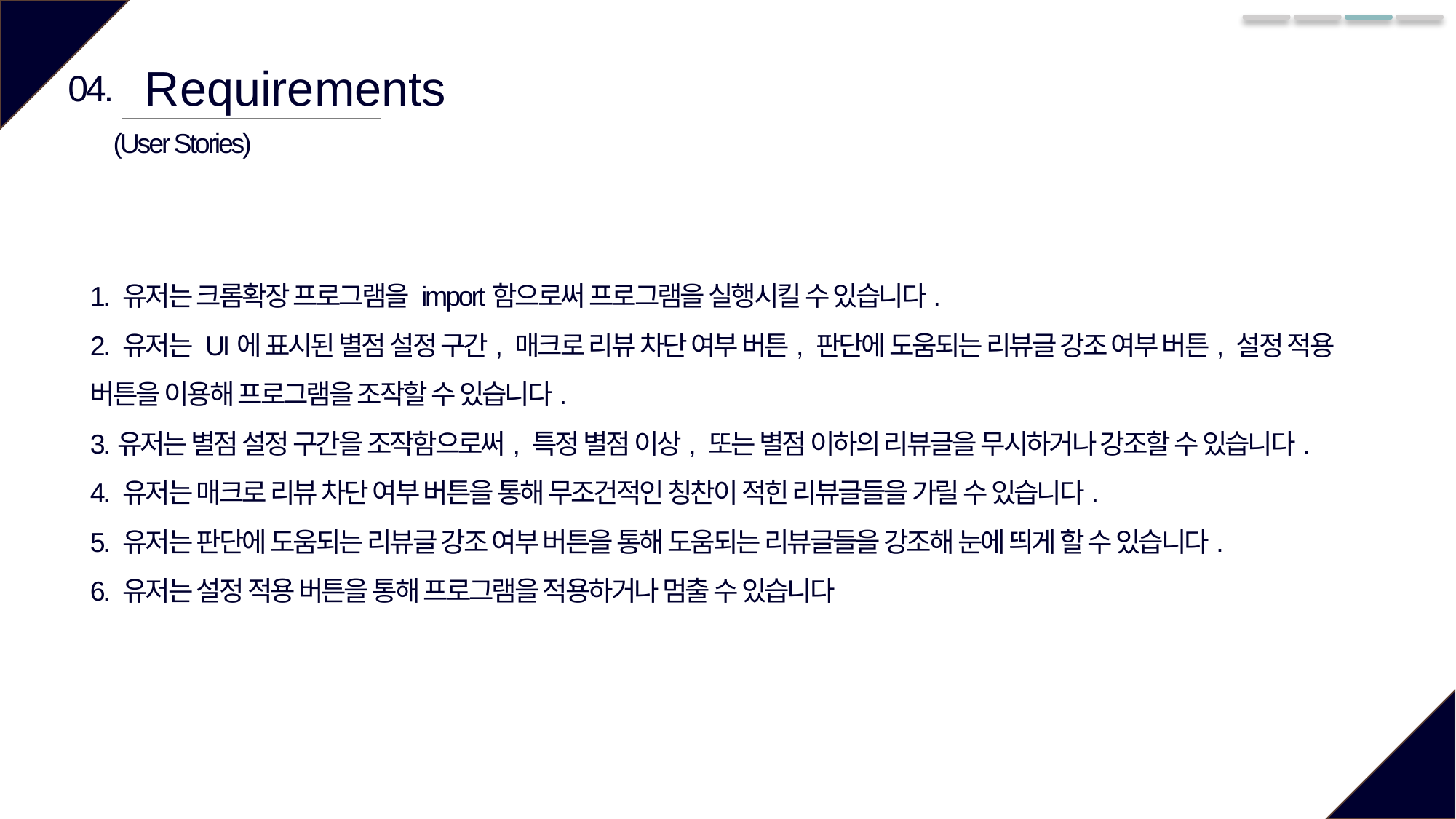

Requirements
04.
(User Stories)
1. 유저는 크롬확장 프로그램을 import함으로써 프로그램을 실행시킬 수 있습니다.
2. 유저는 UI에 표시된 별점 설정 구간, 매크로 리뷰 차단 여부 버튼, 판단에 도움되는 리뷰글 강조 여부 버튼, 설정 적용 버튼을 이용해 프로그램을 조작할 수 있습니다.
3.유저는 별점 설정 구간을 조작함으로써, 특정 별점 이상, 또는 별점 이하의 리뷰글을 무시하거나 강조할 수 있습니다.
4. 유저는 매크로 리뷰 차단 여부 버튼을 통해 무조건적인 칭찬이 적힌 리뷰글들을 가릴 수 있습니다.
5. 유저는 판단에 도움되는 리뷰글 강조 여부 버튼을 통해 도움되는 리뷰글들을 강조해 눈에 띄게 할 수 있습니다.
6. 유저는 설정 적용 버튼을 통해 프로그램을 적용하거나 멈출 수 있습니다